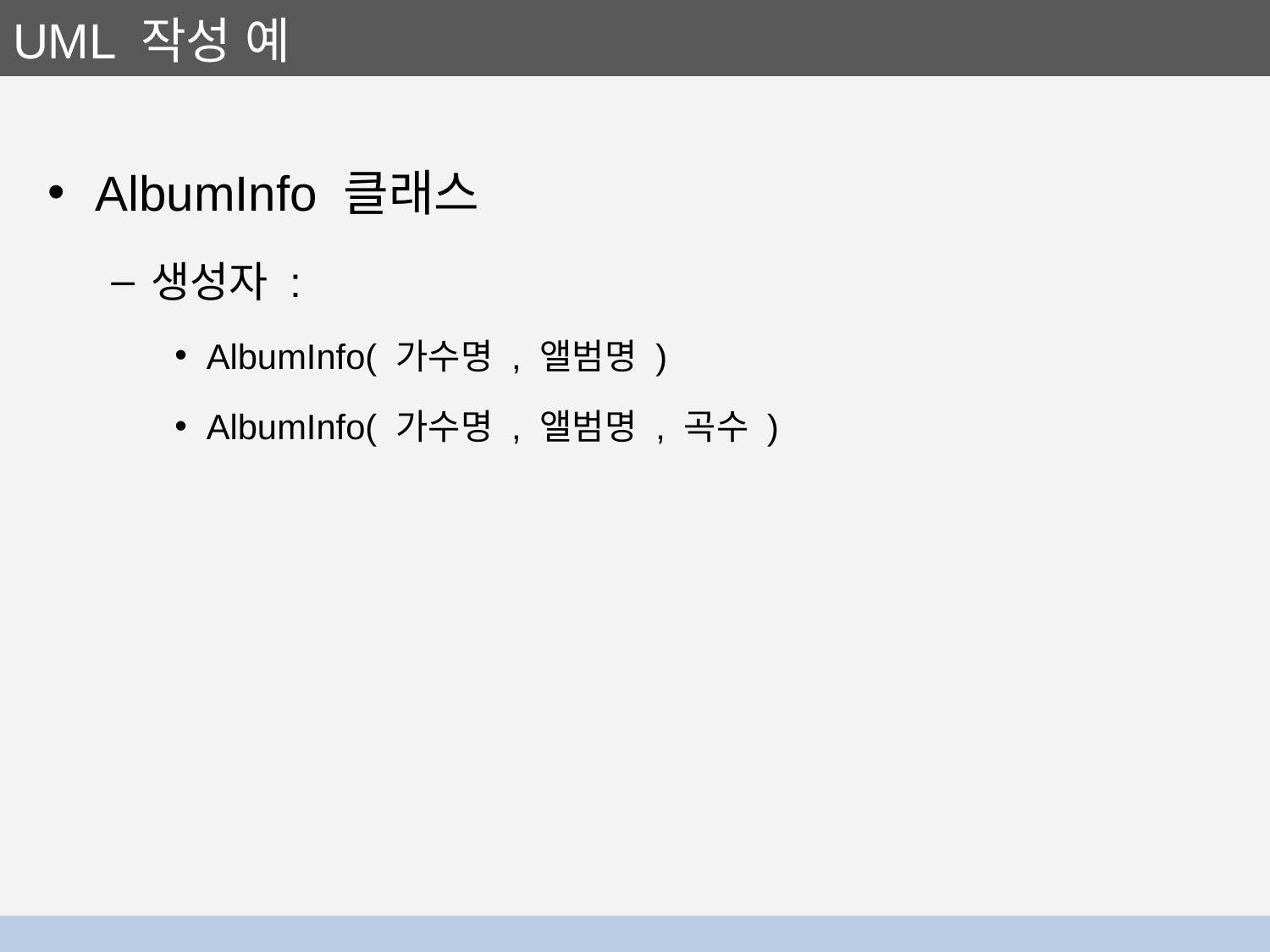

# UML 작성 예
AlbumInfo 클래스
생성자 :
AlbumInfo( 가수명 , 앨범명 )
AlbumInfo( 가수명 , 앨범명 , 곡수 )